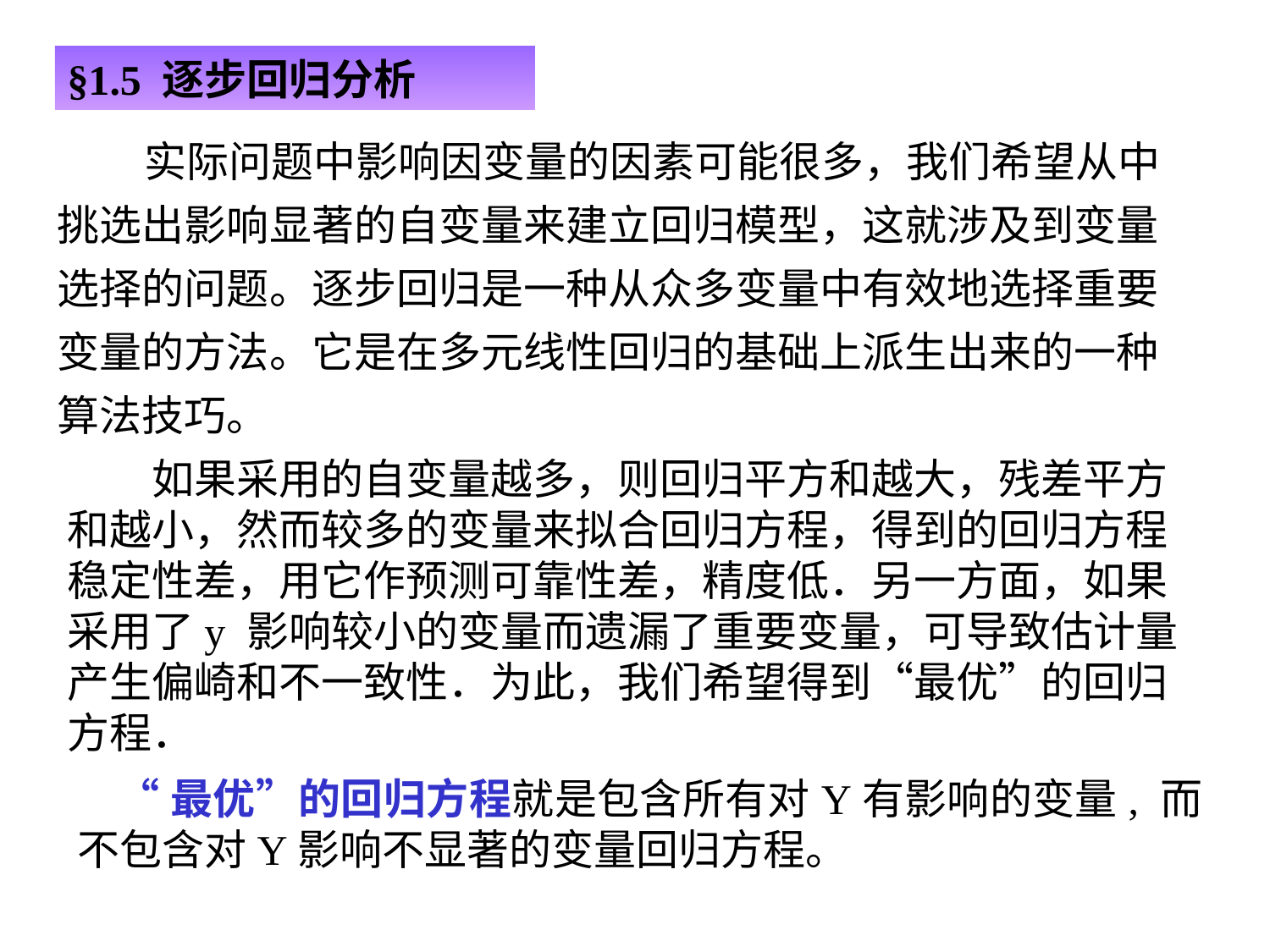

§1.5 逐步回归分析
        实际问题中影响因变量的因素可能很多，我们希望从中挑选出影响显著的自变量来建立回归模型，这就涉及到变量选择的问题。逐步回归是一种从众多变量中有效地选择重要变量的方法。它是在多元线性回归的基础上派生出来的一种算法技巧。
　　如果采用的自变量越多，则回归平方和越大，残差平方和越小，然而较多的变量来拟合回归方程，得到的回归方程稳定性差，用它作预测可靠性差，精度低．另一方面，如果采用了y 影响较小的变量而遗漏了重要变量，可导致估计量产生偏崎和不一致性．为此，我们希望得到“最优”的回归方程．
    “最优”的回归方程就是包含所有对Y有影响的变量, 而不包含对Y影响不显著的变量回归方程。